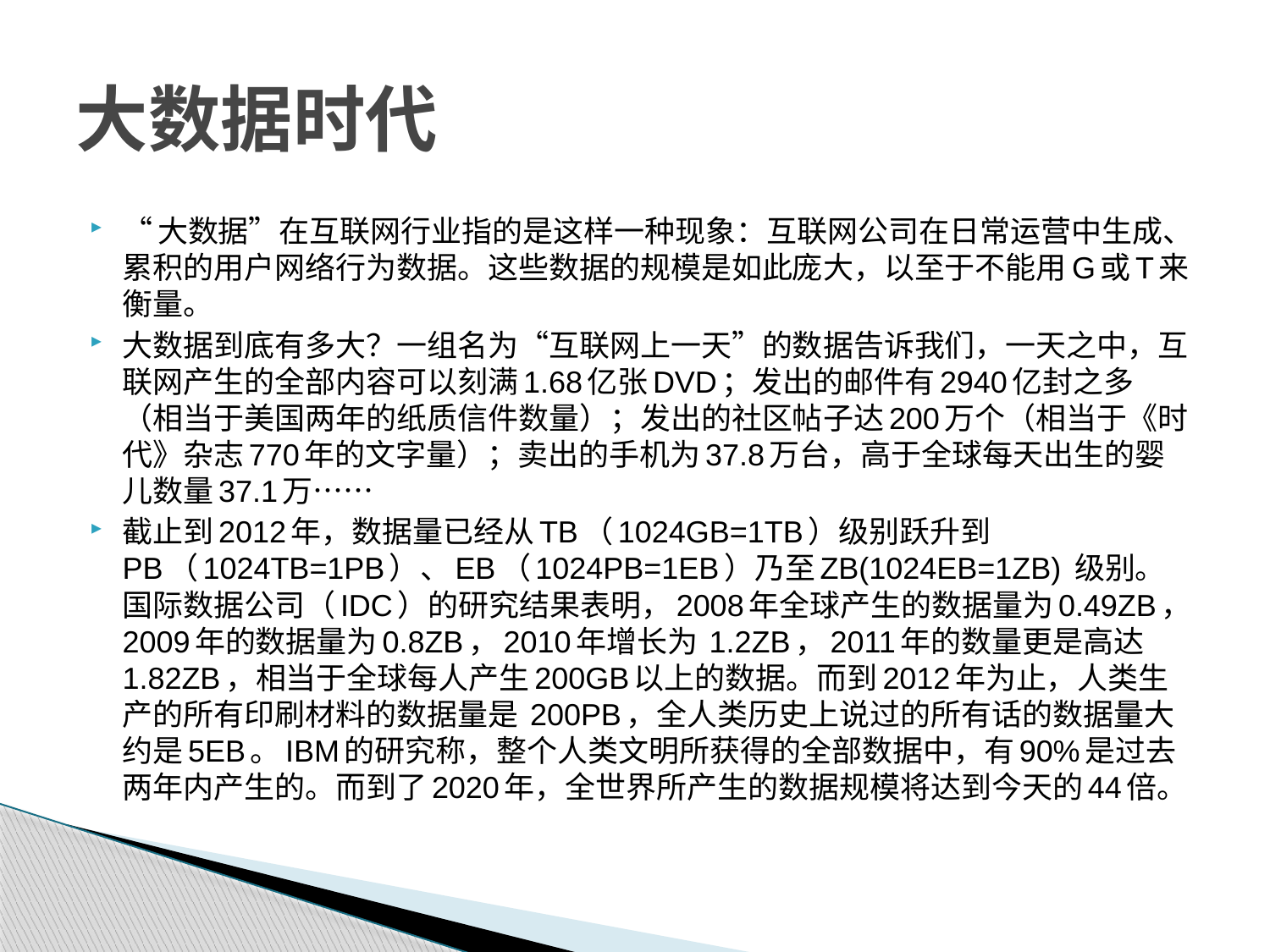

# 大数据时代
“大数据”在互联网行业指的是这样一种现象：互联网公司在日常运营中生成、累积的用户网络行为数据。这些数据的规模是如此庞大，以至于不能用G或T来衡量。
大数据到底有多大？一组名为“互联网上一天”的数据告诉我们，一天之中，互联网产生的全部内容可以刻满1.68亿张DVD；发出的邮件有2940亿封之多（相当于美国两年的纸质信件数量）；发出的社区帖子达200万个（相当于《时代》杂志770年的文字量）；卖出的手机为37.8万台，高于全球每天出生的婴儿数量37.1万……
截止到2012年，数据量已经从TB（1024GB=1TB）级别跃升到PB（1024TB=1PB）、EB（1024PB=1EB）乃至ZB(1024EB=1ZB) 级别。国际数据公司（IDC）的研究结果表明，2008年全球产生的数据量为0.49ZB，2009年的数据量为0.8ZB，2010年增长为 1.2ZB，2011年的数量更是高达1.82ZB，相当于全球每人产生200GB以上的数据。而到2012年为止，人类生产的所有印刷材料的数据量是 200PB，全人类历史上说过的所有话的数据量大约是5EB。IBM的研究称，整个人类文明所获得的全部数据中，有90%是过去两年内产生的。而到了2020年，全世界所产生的数据规模将达到今天的44倍。